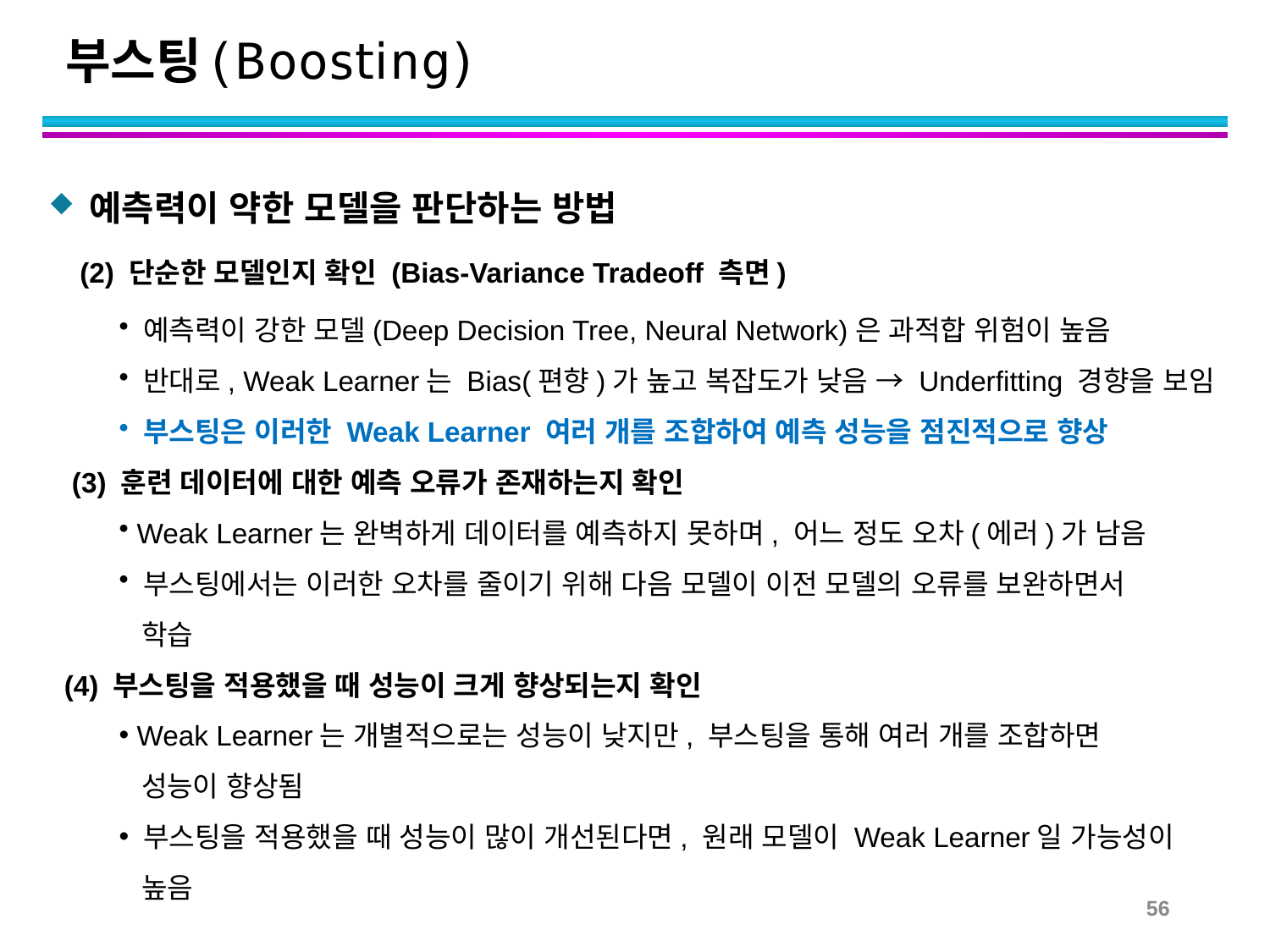

# 부스팅(Boosting)
예측력이 약한 모델을 판단하는 방법
    (2) 단순한 모델인지 확인 (Bias-Variance Tradeoff 측면)
 예측력이 강한 모델(Deep Decision Tree, Neural Network)은 과적합 위험이 높음
 반대로, Weak Learner는 Bias(편향)가 높고 복잡도가 낮음 → Underfitting 경향을 보임
 부스팅은 이러한 Weak Learner 여러 개를 조합하여 예측 성능을 점진적으로 향상
   (3) 훈련 데이터에 대한 예측 오류가 존재하는지 확인
 Weak Learner는 완벽하게 데이터를 예측하지 못하며, 어느 정도 오차(에러)가 남음
 부스팅에서는 이러한 오차를 줄이기 위해 다음 모델이 이전 모델의 오류를 보완하면서
  학습
  (4) 부스팅을 적용했을 때 성능이 크게 향상되는지 확인
 Weak Learner는 개별적으로는 성능이 낮지만, 부스팅을 통해 여러 개를 조합하면
  성능이 향상됨
 부스팅을 적용했을 때 성능이 많이 개선된다면, 원래 모델이 Weak Learner일 가능성이
  높음

56